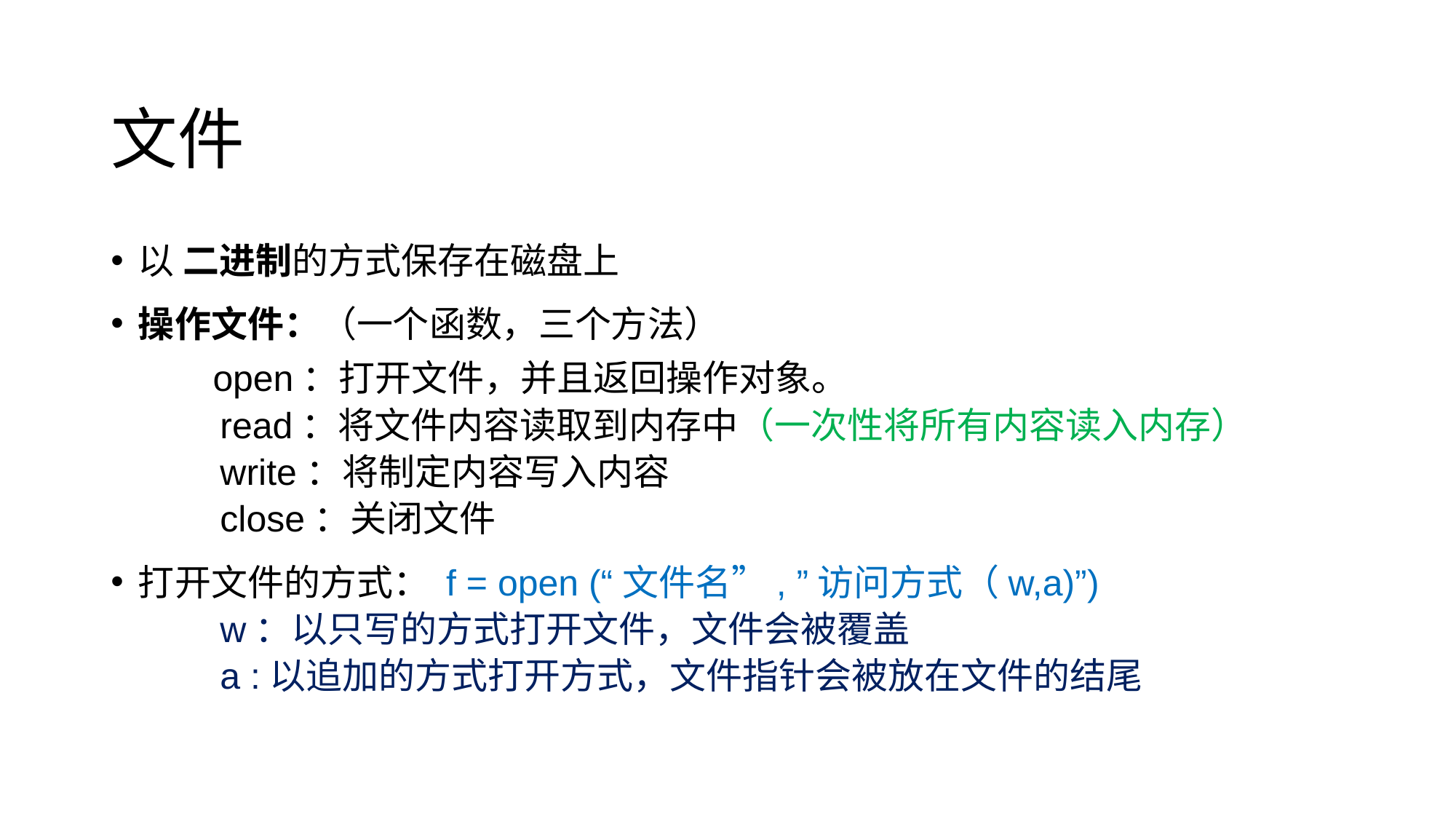

# 文件
以 二进制的方式保存在磁盘上
操作文件：（一个函数，三个方法）
          open：打开文件，并且返回操作对象。
read：将文件内容读取到内存中（一次性将所有内容读入内存）
write：将制定内容写入内容
close：关闭文件
打开文件的方式： f = open (“文件名”, ”访问方式（w,a)”)
w：以只写的方式打开文件，文件会被覆盖
a :以追加的方式打开方式，文件指针会被放在文件的结尾